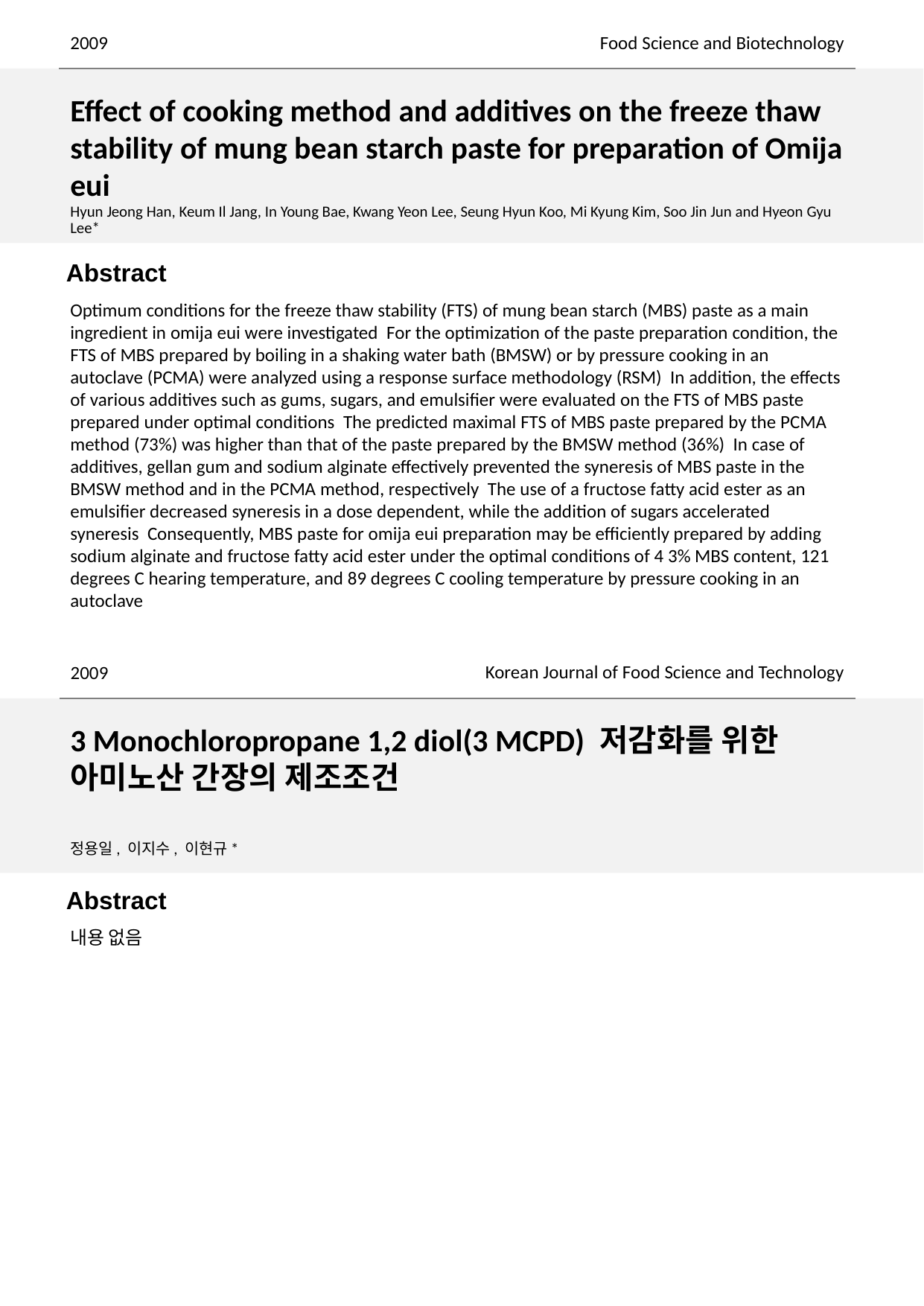

2009
Food Science and Biotechnology
Effect of cooking method and additives on the freeze thaw stability of mung bean starch paste for preparation of Omija eui
Hyun Jeong Han, Keum Il Jang, In Young Bae, Kwang Yeon Lee, Seung Hyun Koo, Mi Kyung Kim, Soo Jin Jun and Hyeon Gyu Lee*
Optimum conditions for the freeze thaw stability (FTS) of mung bean starch (MBS) paste as a main ingredient in omija eui were investigated  For the optimization of the paste preparation condition, the FTS of MBS prepared by boiling in a shaking water bath (BMSW) or by pressure cooking in an autoclave (PCMA) were analyzed using a response surface methodology (RSM)  In addition, the effects of various additives such as gums, sugars, and emulsifier were evaluated on the FTS of MBS paste prepared under optimal conditions  The predicted maximal FTS of MBS paste prepared by the PCMA method (73%) was higher than that of the paste prepared by the BMSW method (36%)  In case of additives, gellan gum and sodium alginate effectively prevented the syneresis of MBS paste in the BMSW method and in the PCMA method, respectively  The use of a fructose fatty acid ester as an emulsifier decreased syneresis in a dose dependent, while the addition of sugars accelerated syneresis  Consequently, MBS paste for omija eui preparation may be efficiently prepared by adding sodium alginate and fructose fatty acid ester under the optimal conditions of 4 3% MBS content, 121 degrees C hearing temperature, and 89 degrees C cooling temperature by pressure cooking in an autoclave
Korean Journal of Food Science and Technology
2009
3 Monochloropropane 1,2 diol(3 MCPD) 저감화를 위한 아미노산 간장의 제조조건
정용일, 이지수, 이현규*
내용 없음